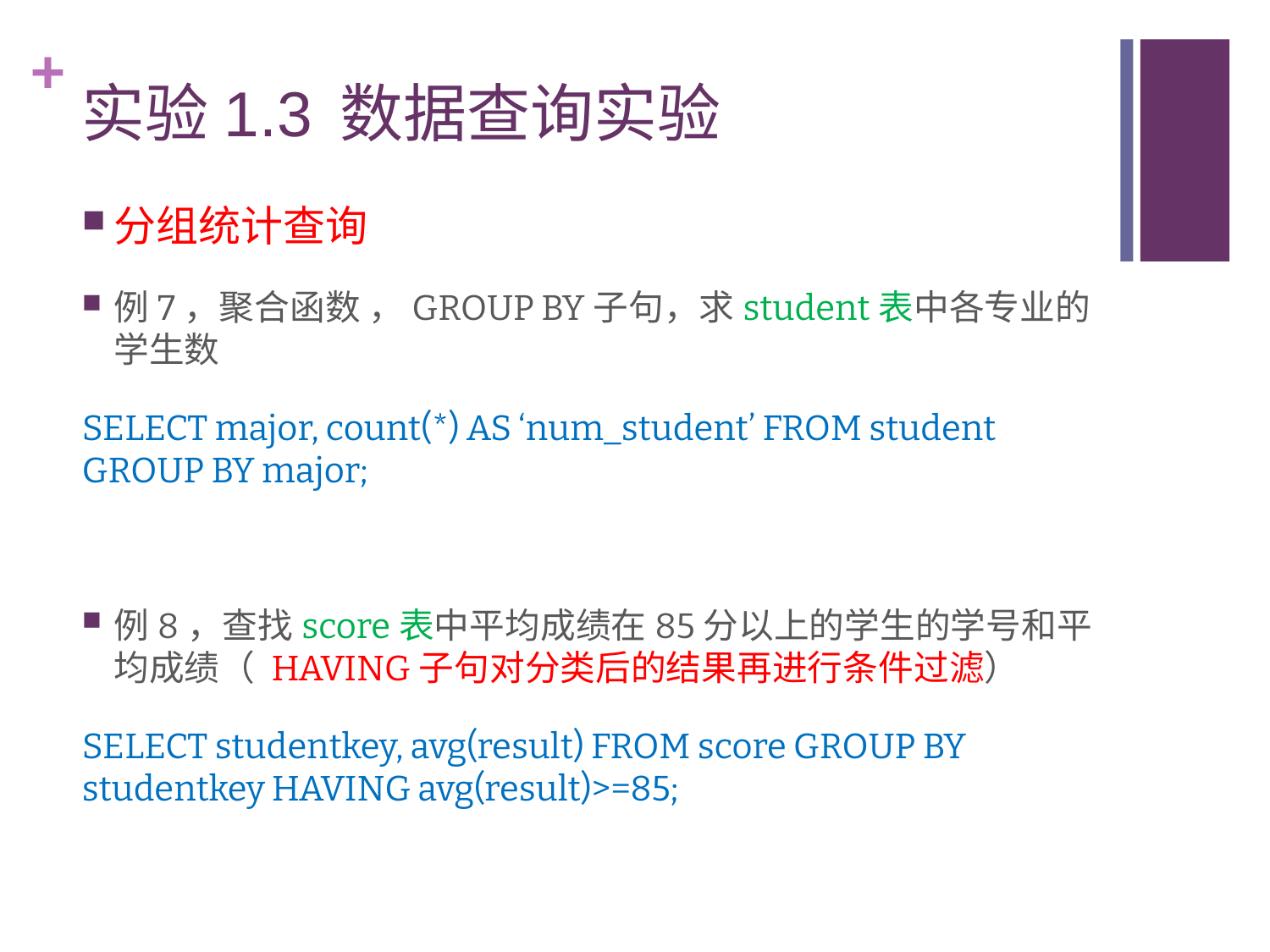

# 实验1.3 数据查询实验
分组统计查询
例7，聚合函数 ，GROUP BY子句，求student表中各专业的学生数
SELECT major, count(*) AS ‘num_student’ FROM student GROUP BY major;

例8，查找score表中平均成绩在85分以上的学生的学号和平均成绩（ HAVING子句对分类后的结果再进行条件过滤）
SELECT studentkey, avg(result) FROM score GROUP BY studentkey HAVING avg(result)>=85;